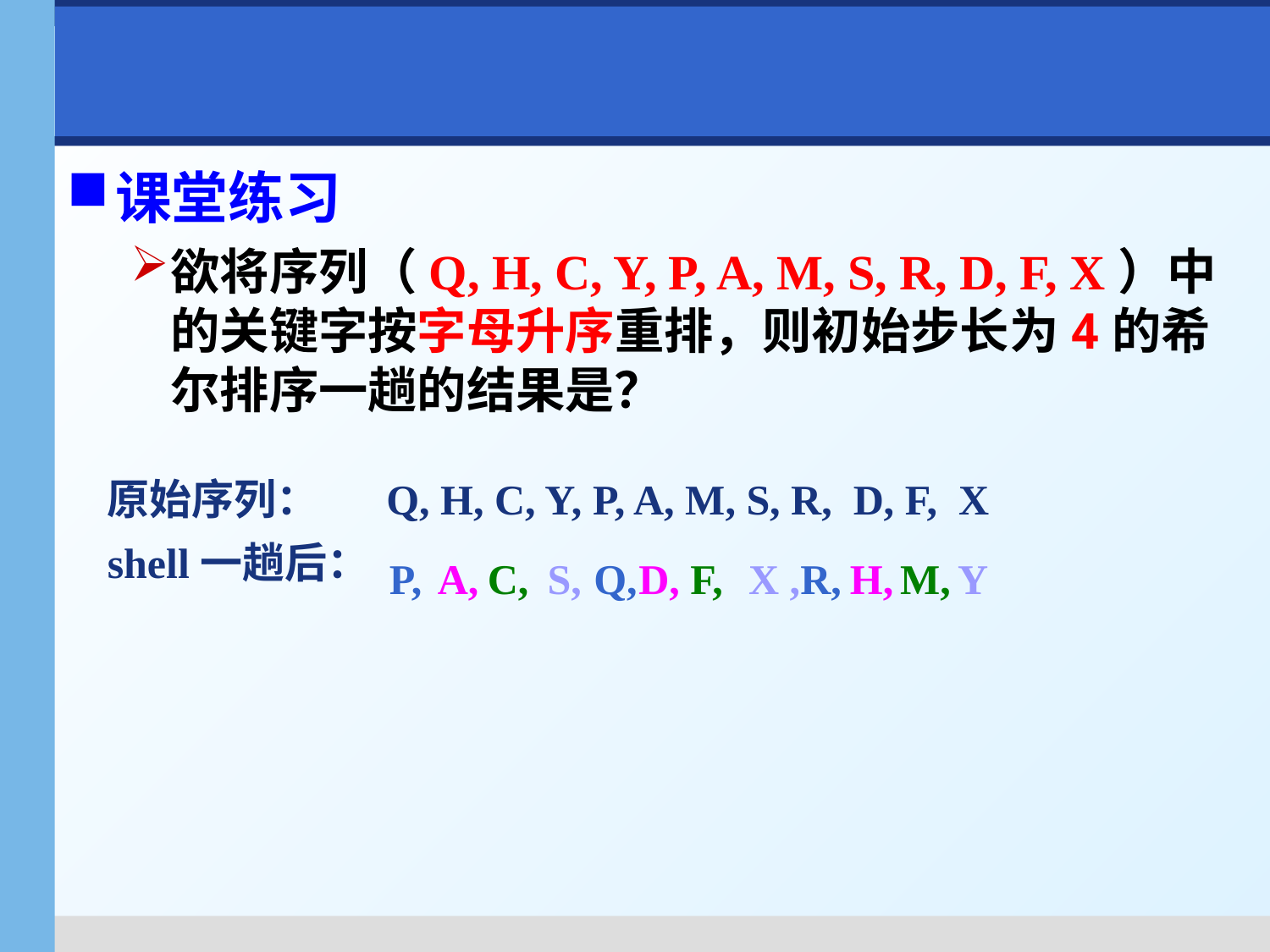

课堂练习
欲将序列（Q, H, C, Y, P, A, M, S, R, D, F, X）中的关键字按字母升序重排，则初始步长为4的希尔排序一趟的结果是？
原始序列：      Q, H, C, Y, P, A, M, S, R,  D, F,  X
shell一趟后：
P,
Q,
R,
A,
D,
H,
C,
F,
M,
S,
X ,
Y